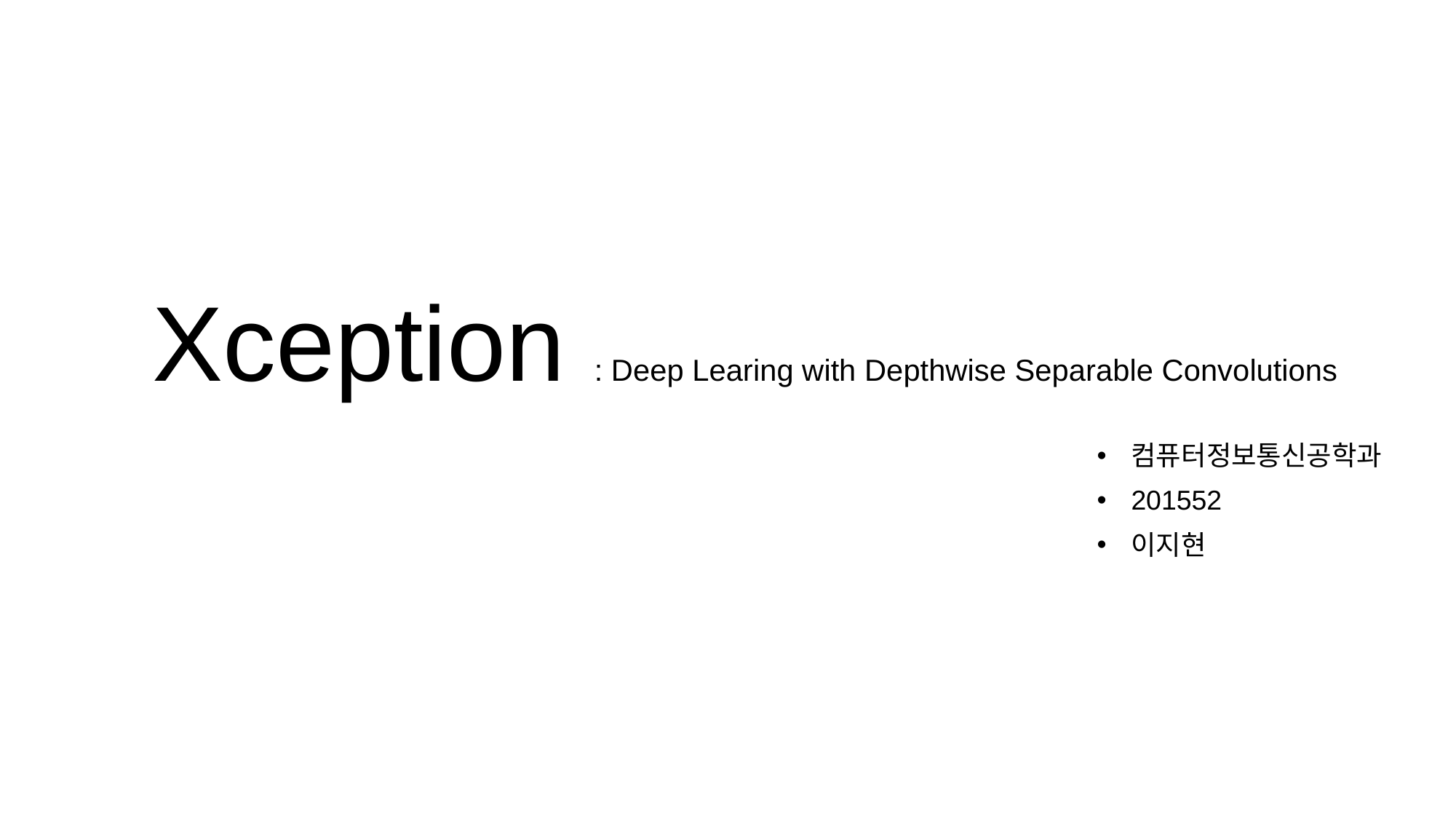

# Xception : Deep Learing with Depthwise Separable Convolutions
컴퓨터정보통신공학과
201552
이지현